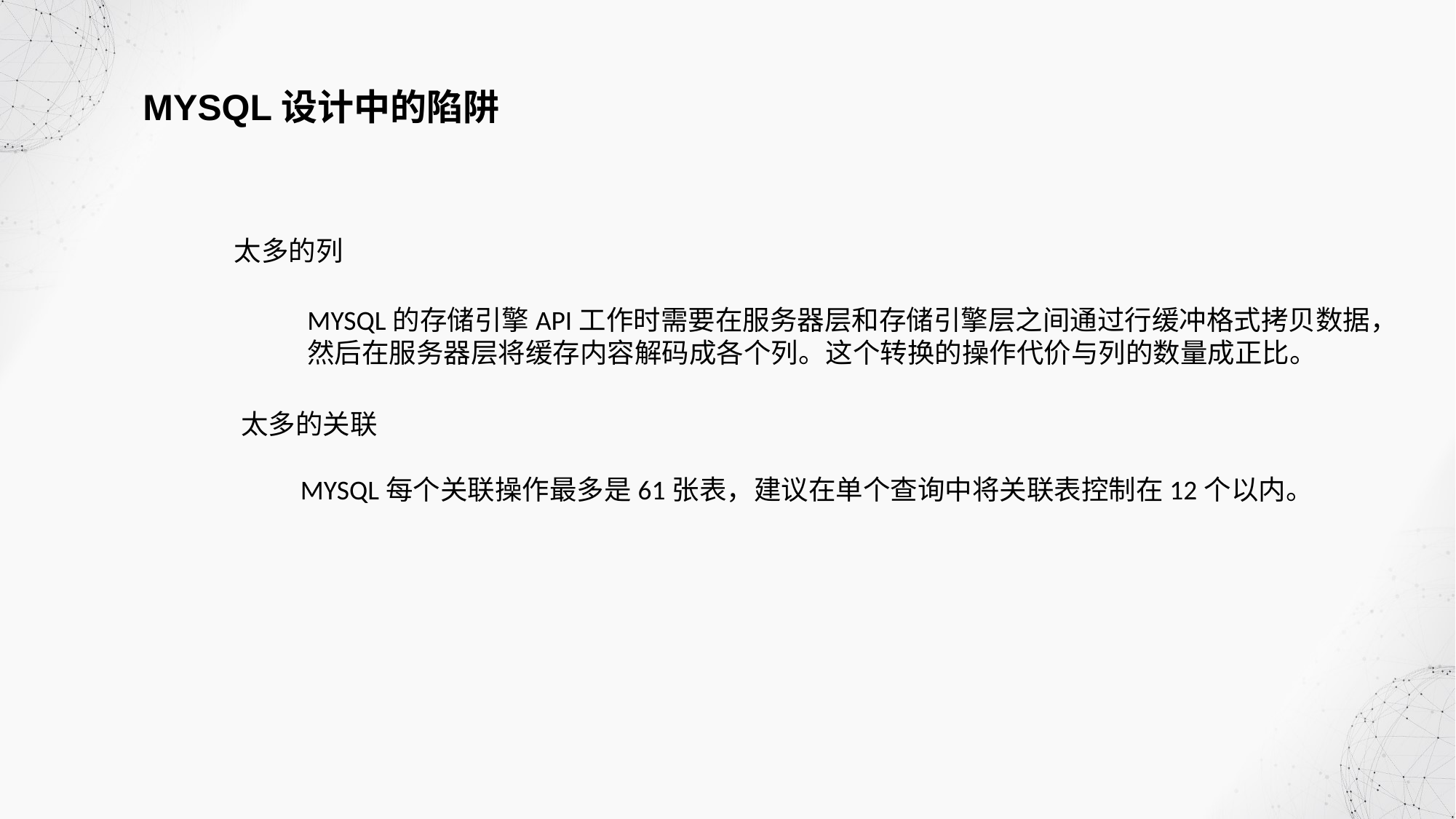

MYSQL设计中的陷阱

太多的列
MYSQL的存储引擎API工作时需要在服务器层和存储引擎层之间通过行缓冲格式拷贝数据，
然后在服务器层将缓存内容解码成各个列。这个转换的操作代价与列的数量成正比。
太多的关联

MYSQL每个关联操作最多是61张表，建议在单个查询中将关联表控制在12个以内。